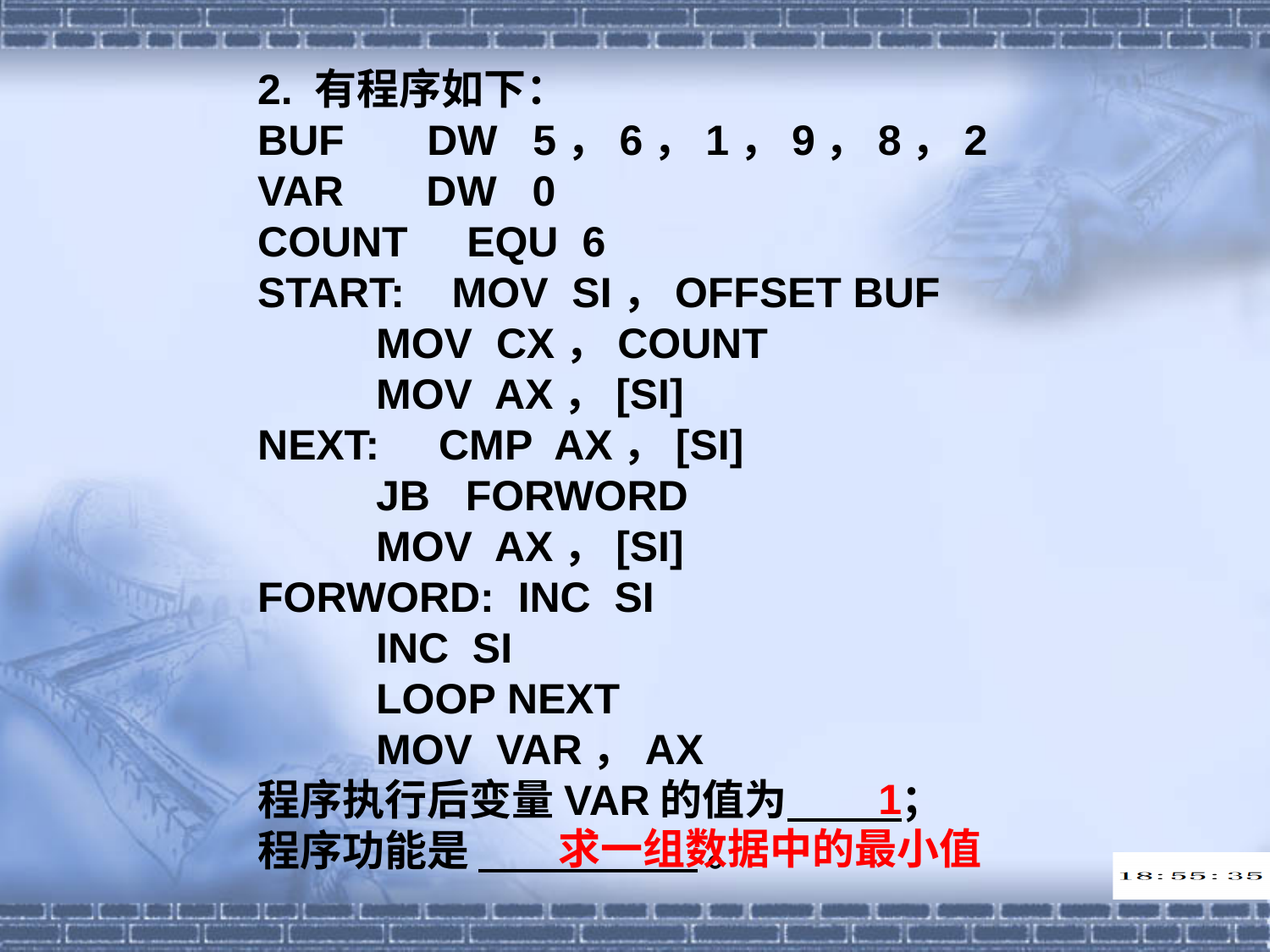

2. 有程序如下：
BUF       DW   5，6，1，9，8，2
VAR       DW   0
COUNT     EQU  6
START:    MOV  SI，OFFSET BUF
          MOV  CX，COUNT
          MOV  AX，[SI]
NEXT:     CMP  AX，[SI]
          JB   FORWORD
          MOV  AX，[SI]
FORWORD:  INC  SI
          INC  SI
          LOOP NEXT
          MOV  VAR，AX
程序执行后变量VAR的值为            ；
程序功能是                         。
1
求一组数据中的最小值
29